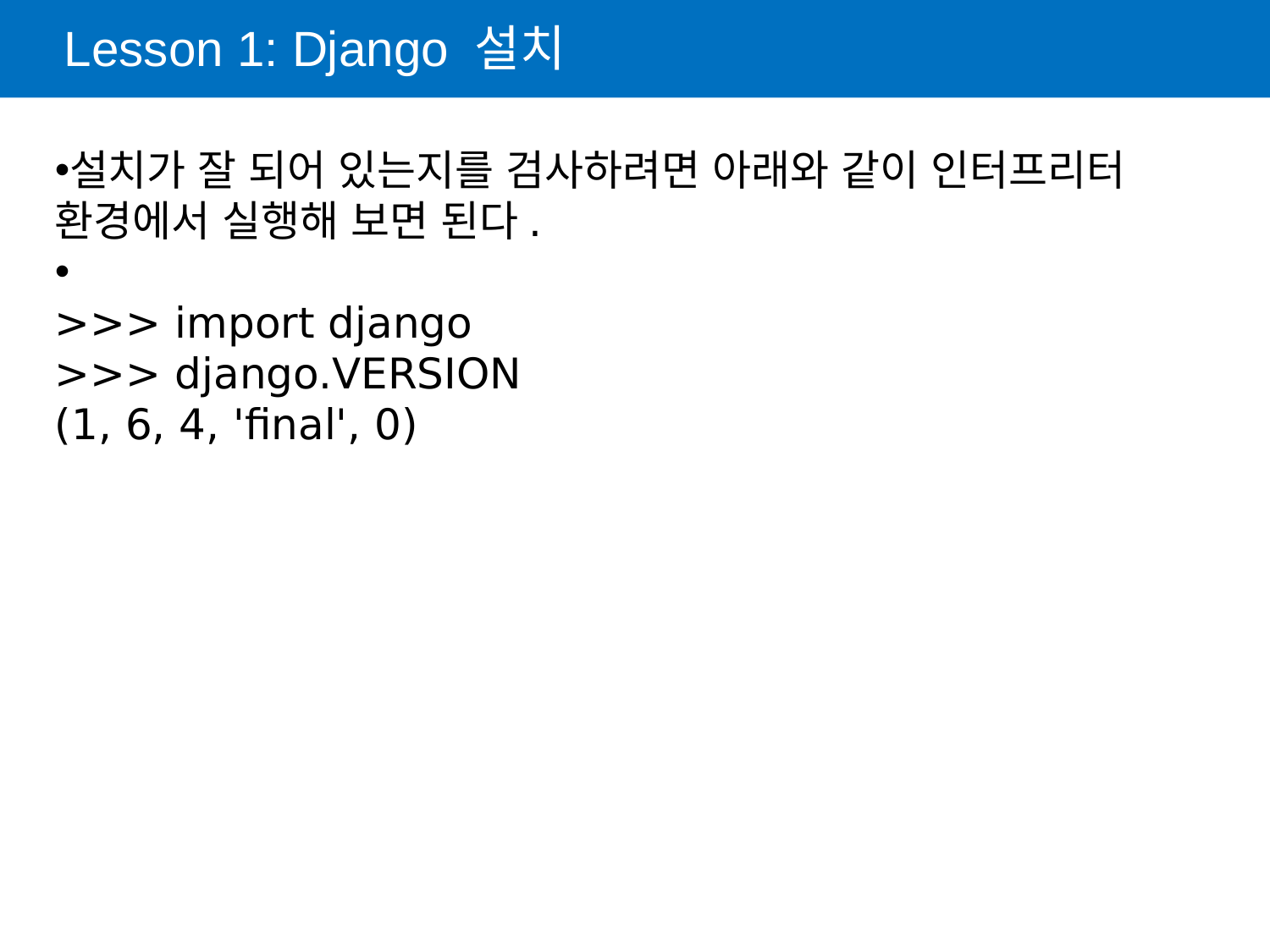

# Lesson 1: Django 설치
설치가 잘 되어 있는지를 검사하려면 아래와 같이 인터프리터 환경에서 실행해 보면 된다.

>>> import django
>>> django.VERSION
(1, 6, 4, 'final', 0)